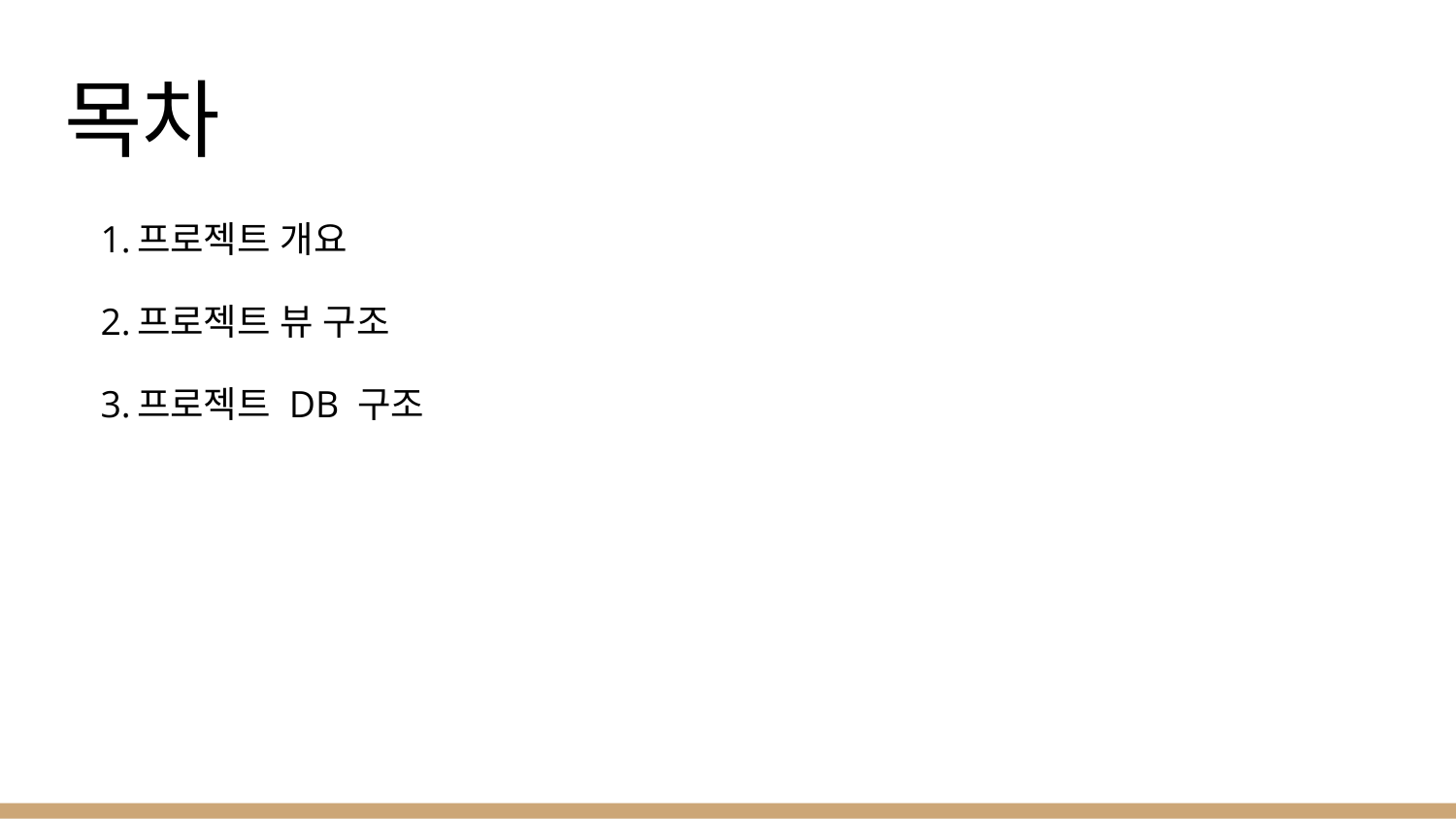

# 목차
프로젝트 개요
프로젝트 뷰 구조
프로젝트 DB 구조